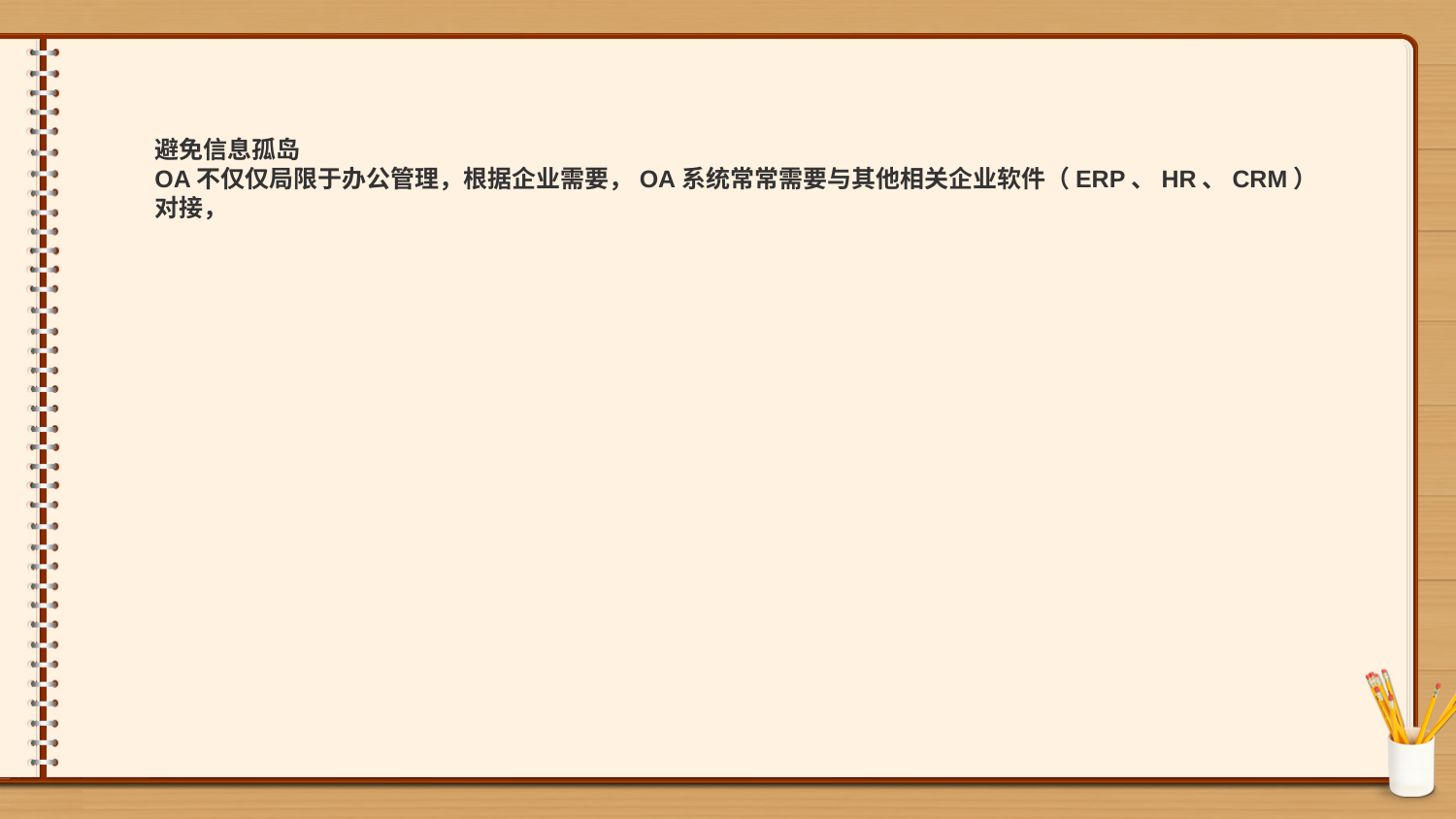

避免信息孤岛
OA不仅仅局限于办公管理，根据企业需要，OA系统常常需要与其他相关企业软件（ERP、HR、CRM）对接，